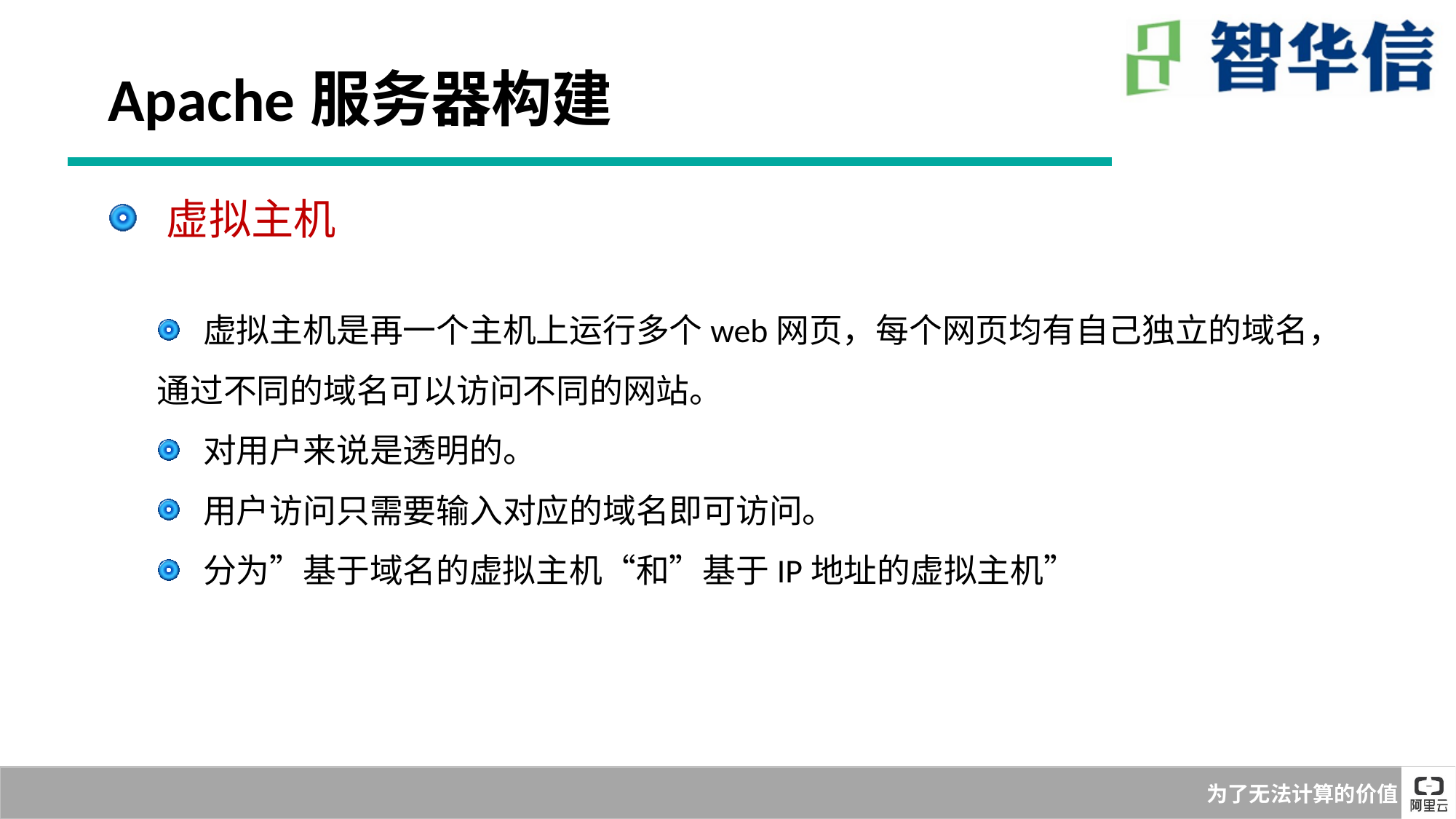

Apache服务器构建
  虚拟主机
  虚拟主机是再一个主机上运行多个web网页，每个网页均有自己独立的域名，通过不同的域名可以访问不同的网站。
  对用户来说是透明的。
  用户访问只需要输入对应的域名即可访问。
  分为”基于域名的虚拟主机“和”基于IP地址的虚拟主机”